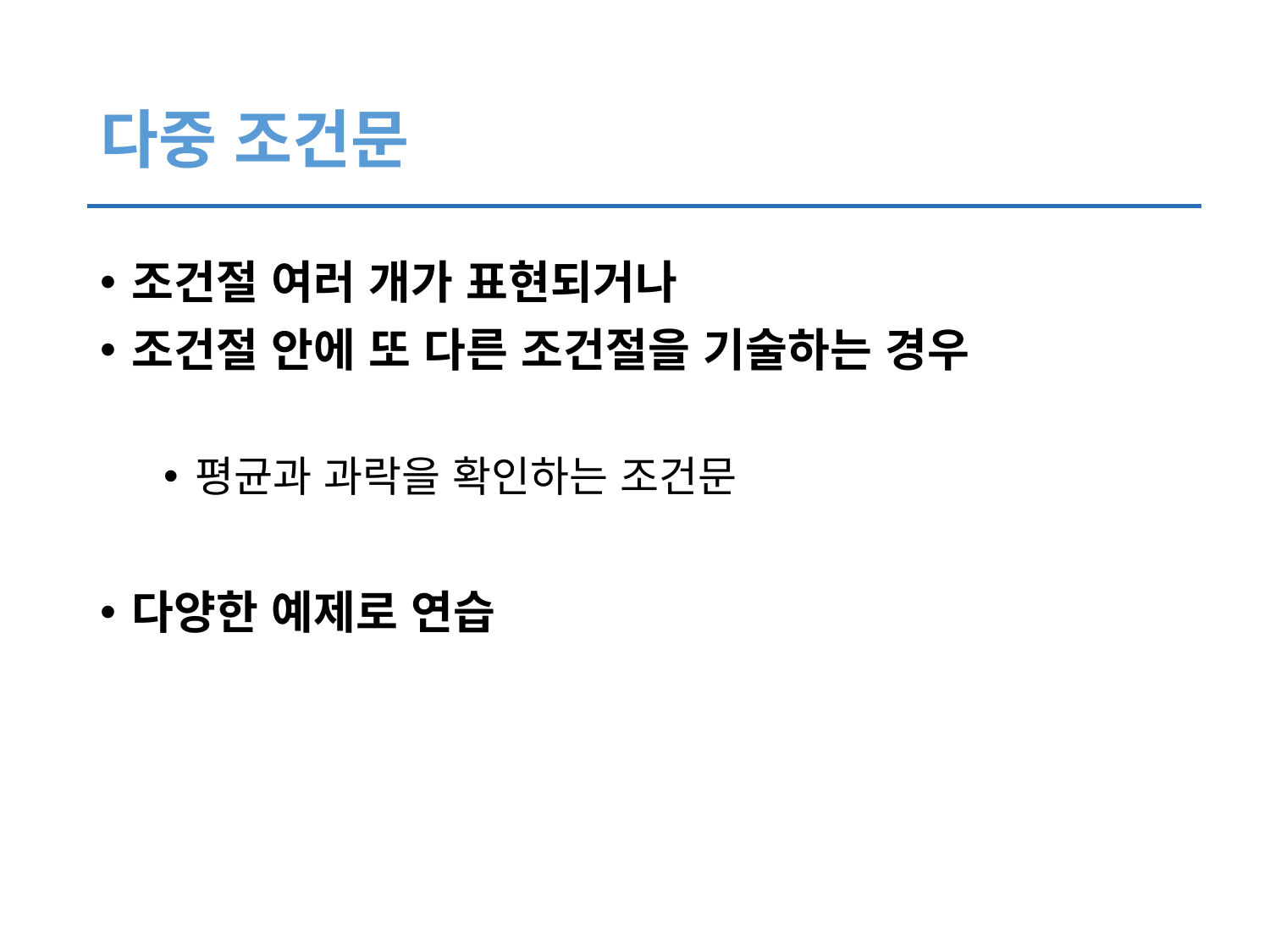

# 다중 조건문
조건절 여러 개가 표현되거나
조건절 안에 또 다른 조건절을 기술하는 경우

평균과 과락을 확인하는 조건문

다양한 예제로 연습